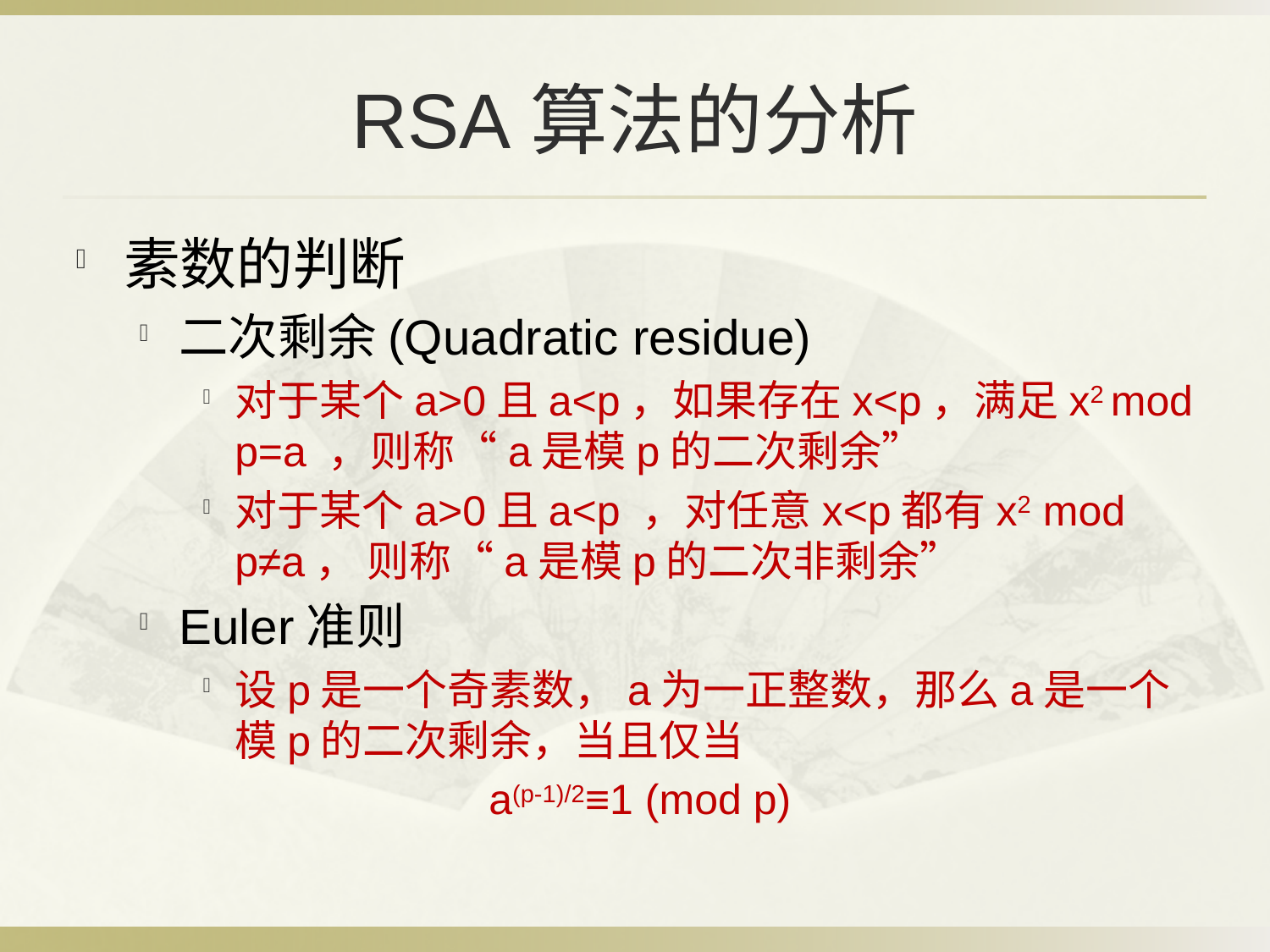

# RSA算法的分析
素数的判断
二次剩余(Quadratic residue)
对于某个a>0且a<p，如果存在x<p，满足x2 mod p=a ，则称“a是模p的二次剩余”
对于某个a>0且a<p ，对任意x<p都有x2 mod p≠a， 则称“a是模p的二次非剩余”
Euler准则
设p是一个奇素数，a为一正整数，那么a是一个模p的二次剩余，当且仅当
			a(p-1)/2≡1 (mod p)